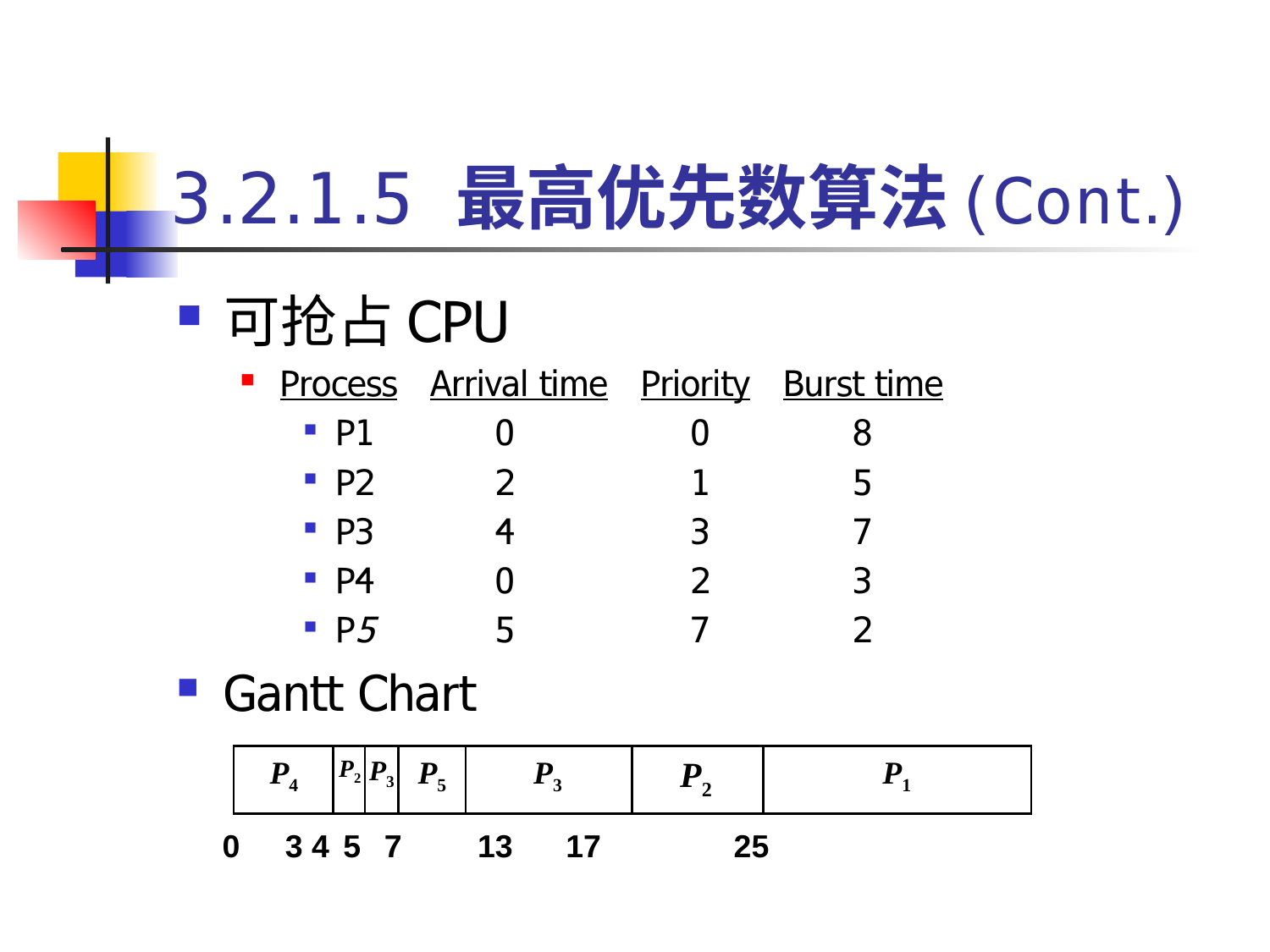

# 3.2.1.5 最高优先数算法(Cont.)
可抢占CPU
Process   Arrival time   Priority   Burst time
P1           0                0             8
P2           2                1             5
P3           4                3             7
P4           0                2             3
P5           5                7             2
Gantt Chart
P4
P2
P3
P5
P3
P2
P1
0      3  4  5   7         13      17               25